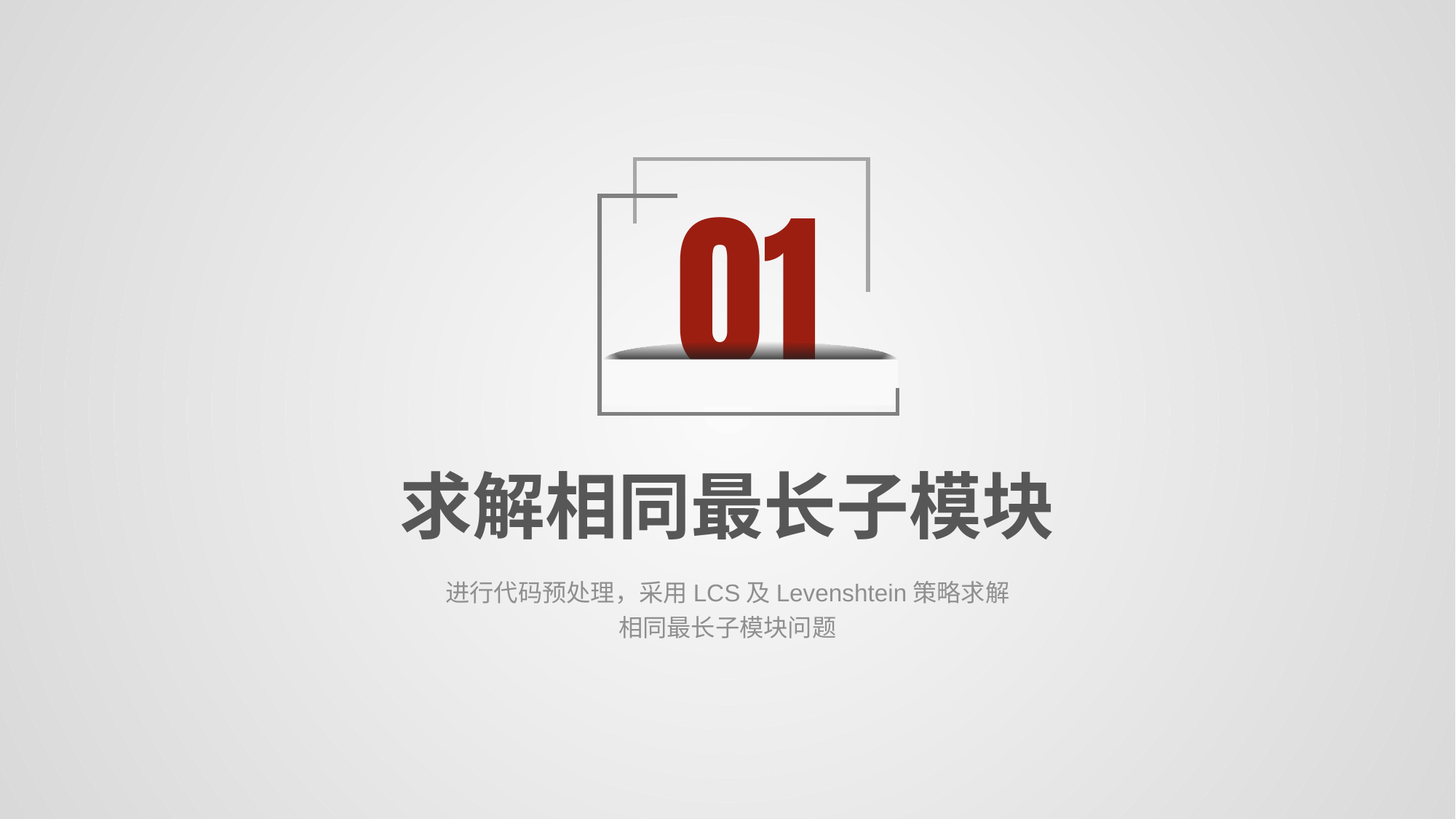

01

求解相同最长子模块
进行代码预处理，采用LCS及Levenshtein策略求解相同最长子模块问题